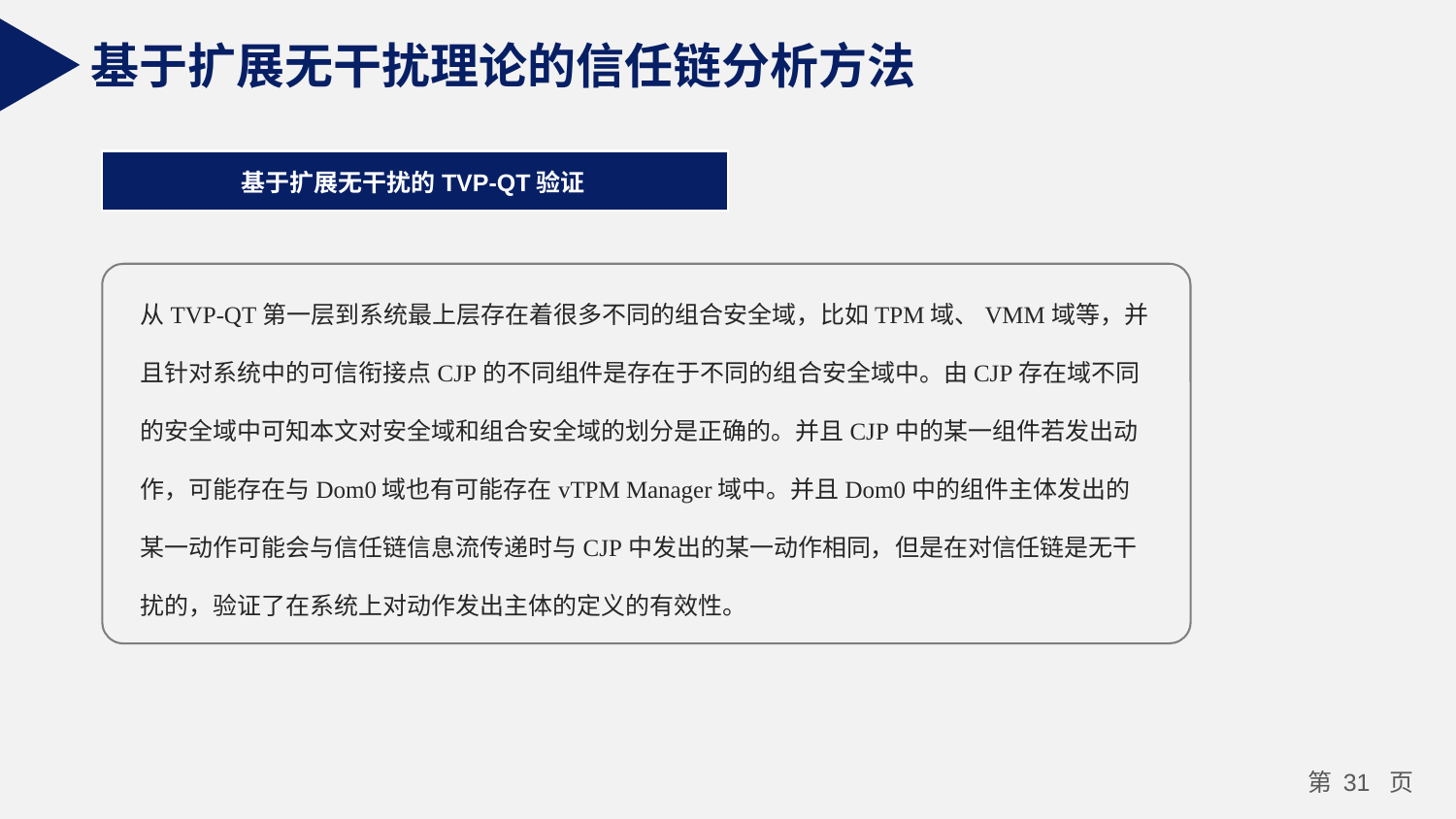

基于扩展无干扰理论的信任链分析方法

基于扩展无干扰的TVP-QT验证

从TVP-QT第一层到系统最上层存在着很多不同的组合安全域，比如TPM域、VMM域等，并且针对系统中的可信衔接点CJP的不同组件是存在于不同的组合安全域中。由CJP存在域不同的安全域中可知本文对安全域和组合安全域的划分是正确的。并且CJP中的某一组件若发出动作，可能存在与Dom0域也有可能存在vTPM Manager域中。并且Dom0中的组件主体发出的某一动作可能会与信任链信息流传递时与CJP中发出的某一动作相同，但是在对信任链是无干扰的，验证了在系统上对动作发出主体的定义的有效性。